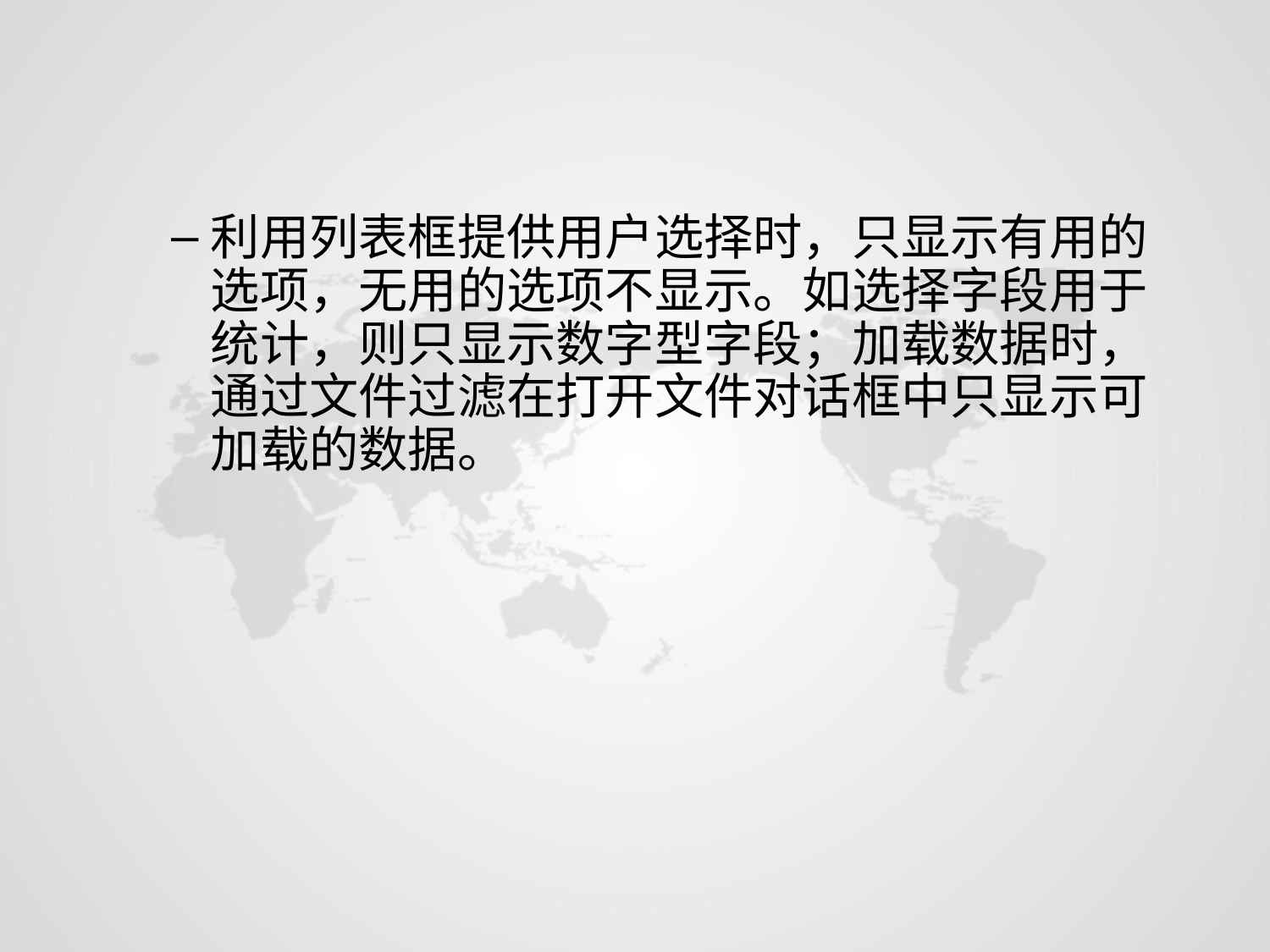

利用列表框提供用户选择时，只显示有用的选项，无用的选项不显示。如选择字段用于统计，则只显示数字型字段；加载数据时，通过文件过滤在打开文件对话框中只显示可加载的数据。